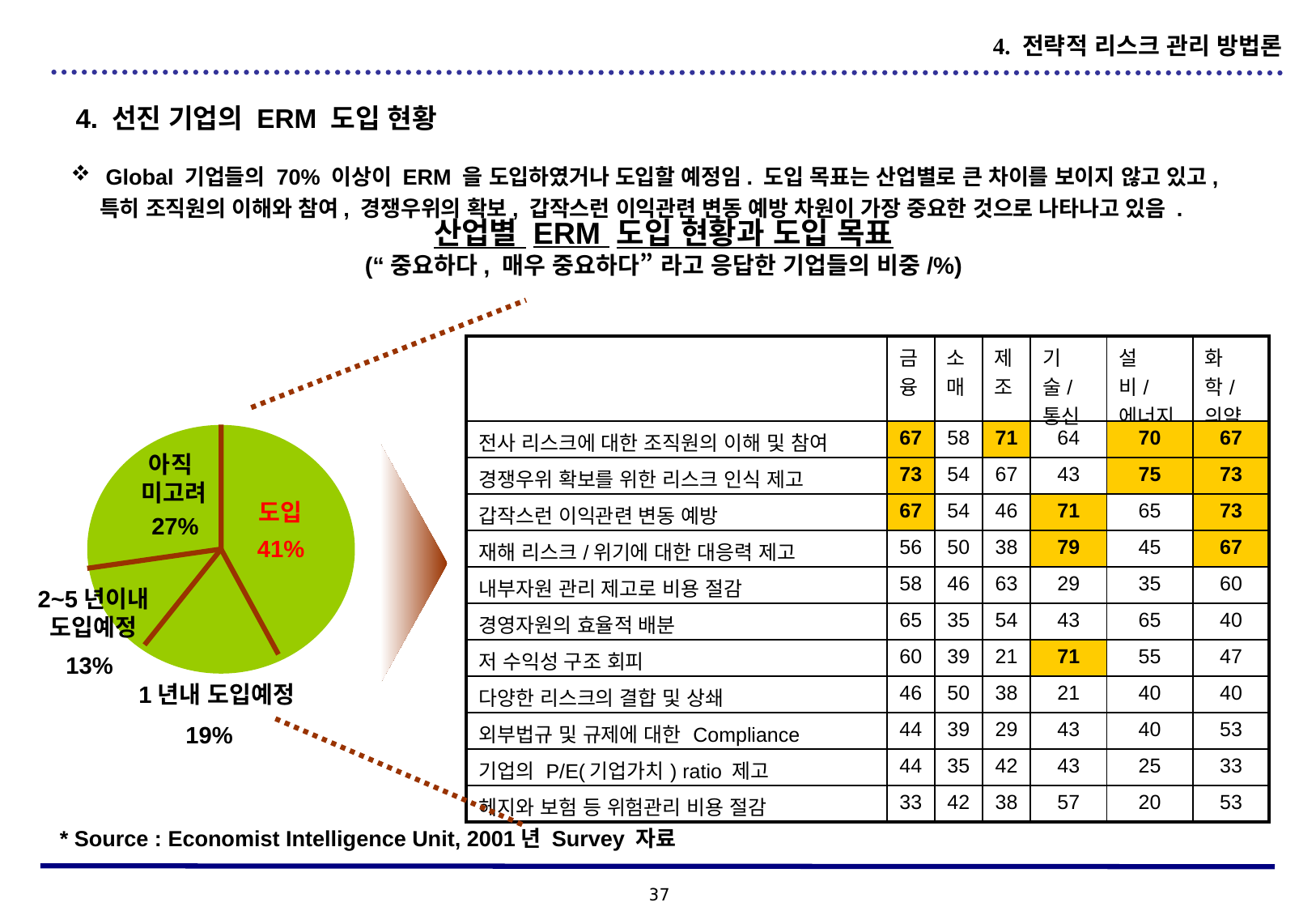

4. 전략적 리스크 관리 방법론
4. 선진 기업의 ERM 도입 현황
 Global 기업들의 70% 이상이 ERM 을 도입하였거나 도입할 예정임. 도입 목표는 산업별로 큰 차이를 보이지 않고 있고, 특히 조직원의 이해와 참여, 경쟁우위의 확보, 갑작스런 이익관련 변동 예방 차원이 가장 중요한 것으로 나타나고 있음 .
산업별 ERM 도입 현황과 도입 목표
(“중요하다, 매우 중요하다” 라고 응답한 기업들의 비중/%)

|  | 금융 | 소매 | 제조 | 기술/통신 | 설비/에너지 | 화학/의약 |
| --- | --- | --- | --- | --- | --- | --- |
| 전사 리스크에 대한 조직원의 이해 및 참여 | 67 | 58 | 71 | 64 | 70 | 67 |
| 경쟁우위 확보를 위한 리스크 인식 제고 | 73 | 54 | 67 | 43 | 75 | 73 |
| 갑작스런 이익관련 변동 예방 | 67 | 54 | 46 | 71 | 65 | 73 |
| 재해 리스크/위기에 대한 대응력 제고 | 56 | 50 | 38 | 79 | 45 | 67 |
| 내부자원 관리 제고로 비용 절감 | 58 | 46 | 63 | 29 | 35 | 60 |
| 경영자원의 효율적 배분 | 65 | 35 | 54 | 43 | 65 | 40 |
| 저 수익성 구조 회피 | 60 | 39 | 21 | 71 | 55 | 47 |
| 다양한 리스크의 결합 및 상쇄 | 46 | 50 | 38 | 21 | 40 | 40 |
| 외부법규 및 규제에 대한 Compliance | 44 | 39 | 29 | 43 | 40 | 53 |
| 기업의 P/E(기업가치) ratio 제고 | 44 | 35 | 42 | 43 | 25 | 33 |
| 헤지와 보험 등 위험관리 비용 절감 | 33 | 42 | 38 | 57 | 20 | 53 |

아직
미고려
도입
27%
41%

2~5년이내
도입예정
13%
1년내 도입예정
19%

* Source : Economist Intelligence Unit, 2001년 Survey 자료